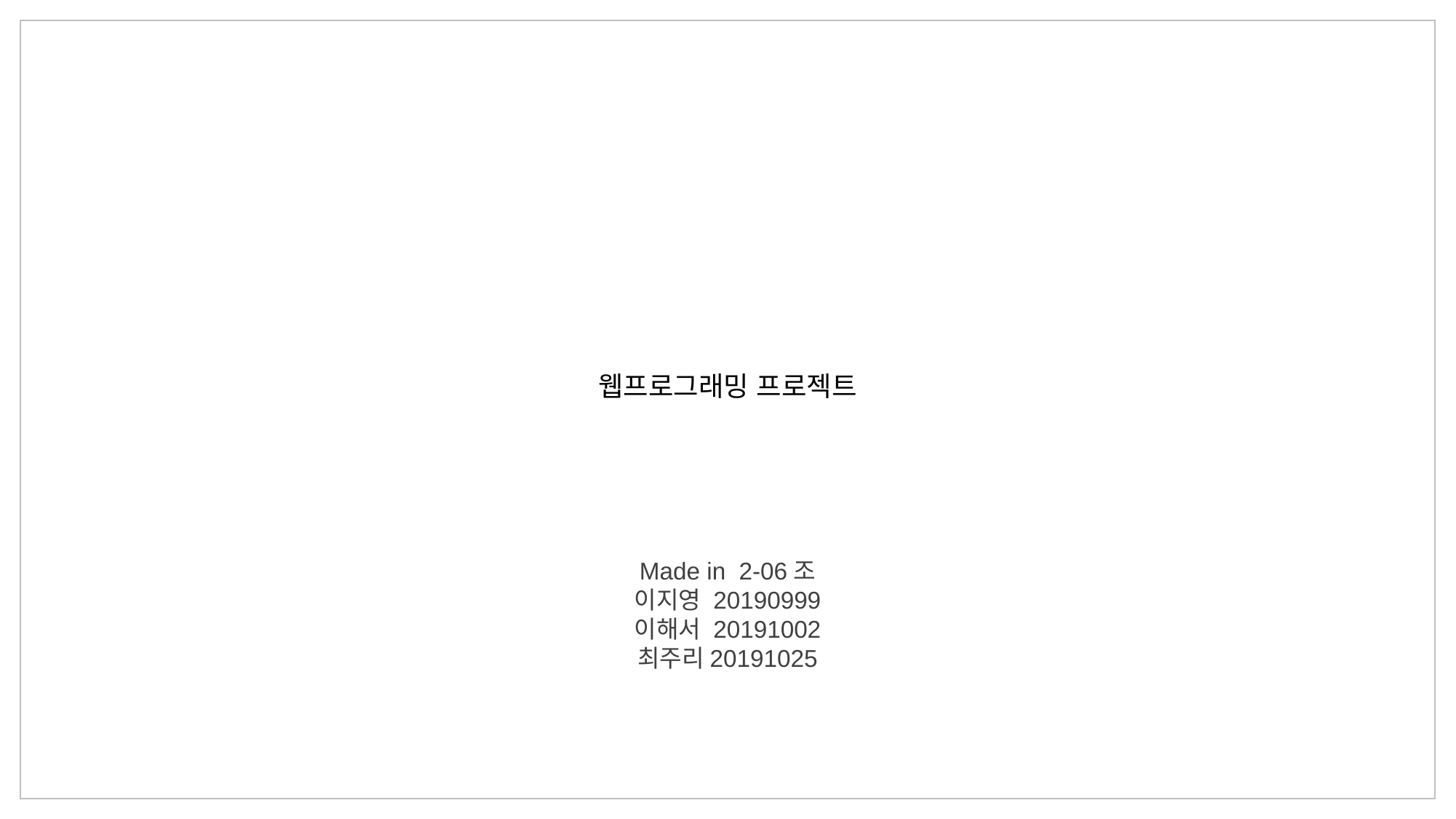

웹프로그래밍 프로젝트
Made in  2-06조
이지영 20190999
이해서 20191002
최주리20191025